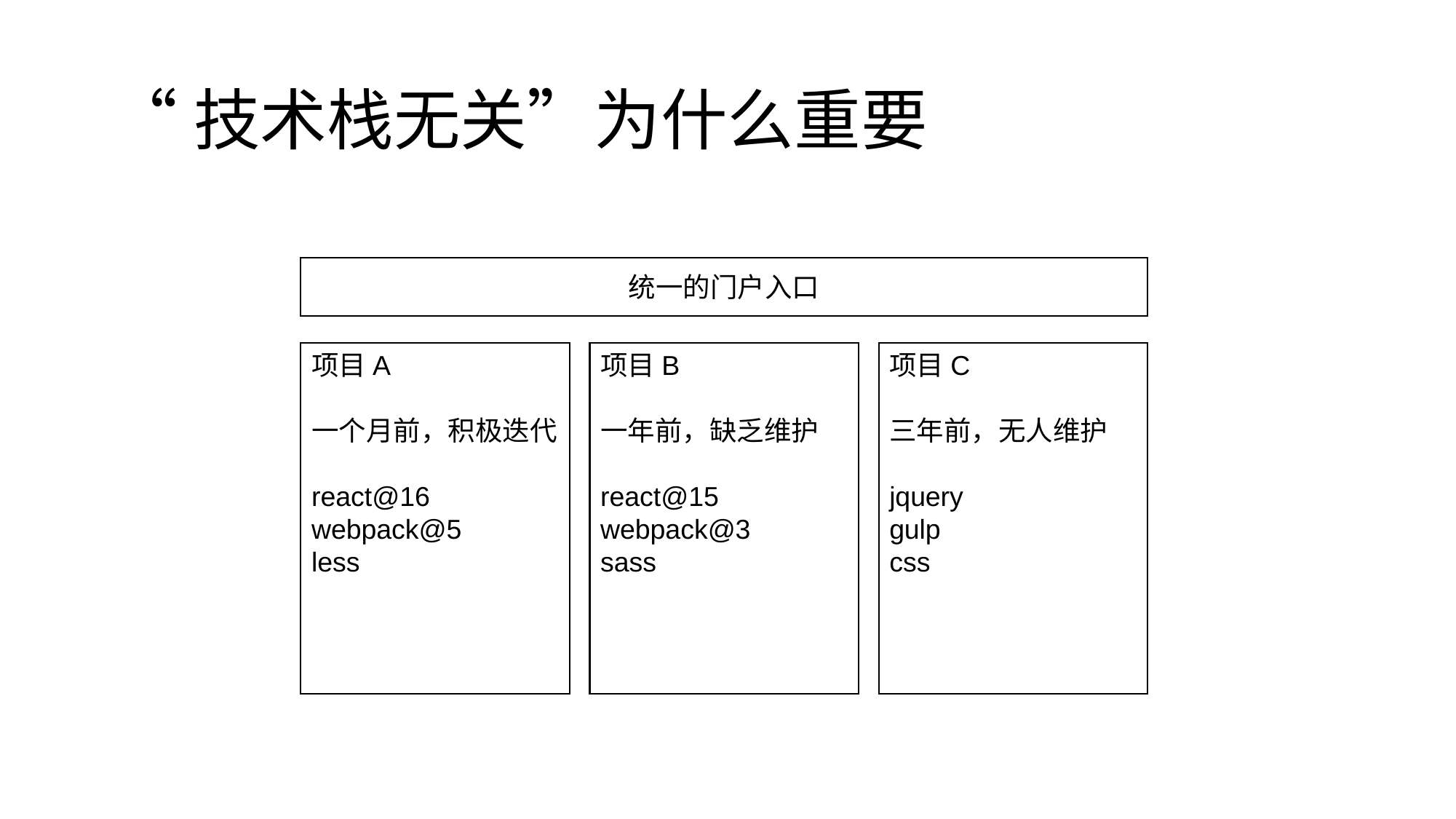

# “技术栈无关”为什么重要
统一的门户入口
项目A

一个月前，积极迭代

react@16
webpack@5
less

项目B

一年前，缺乏维护

react@15
webpack@3
sass

项目C

三年前，无人维护

jquery
gulp
css